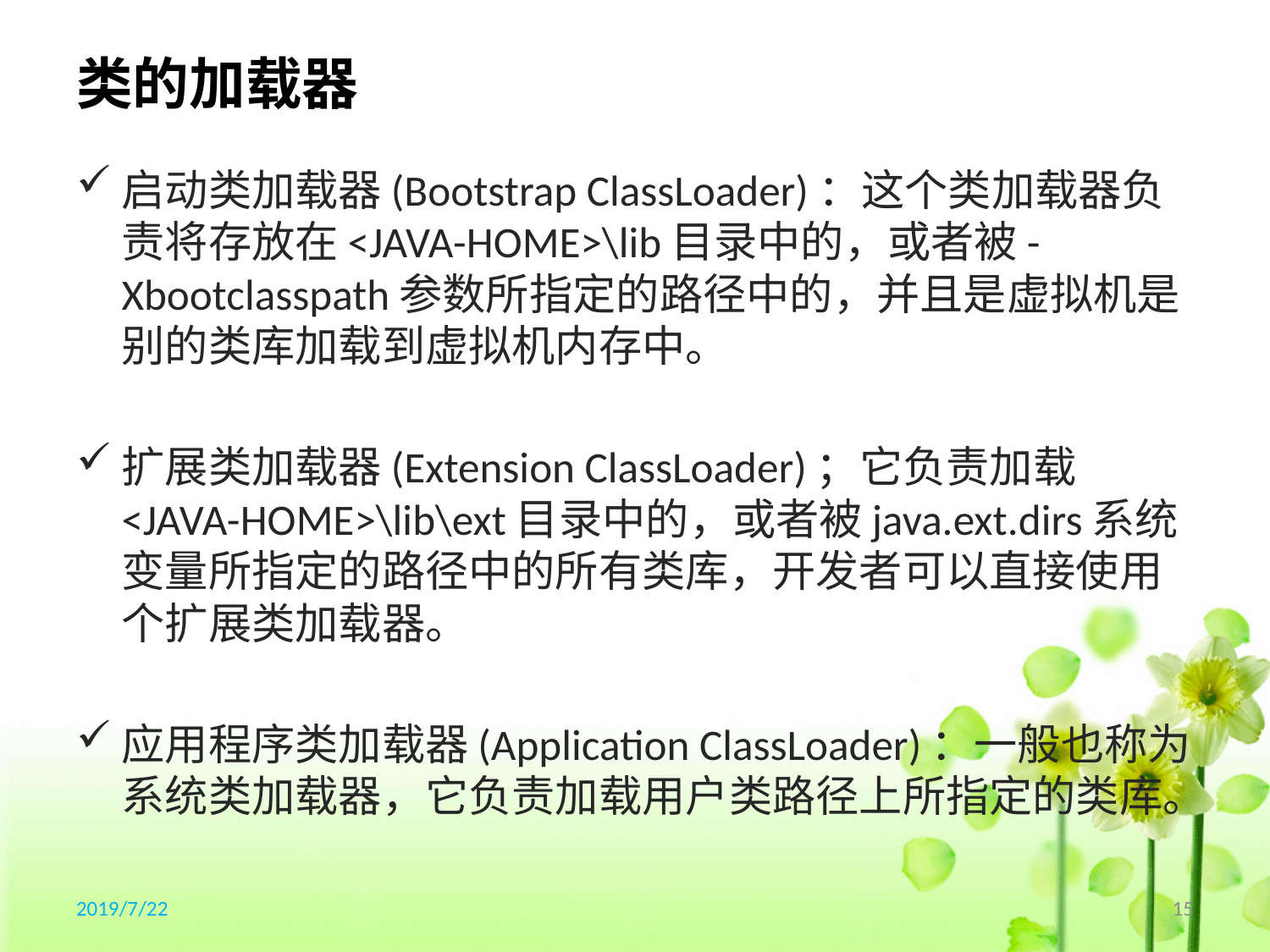

# 类的加载器
启动类加载器(Bootstrap ClassLoader)：这个类加载器负责将存放在<JAVA-HOME>\lib目录中的，或者被-Xbootclasspath参数所指定的路径中的，并且是虚拟机是别的类库加载到虚拟机内存中。

扩展类加载器(Extension ClassLoader)；它负责加载<JAVA-HOME>\lib\ext目录中的，或者被java.ext.dirs系统变量所指定的路径中的所有类库，开发者可以直接使用个扩展类加载器。

应用程序类加载器(Application ClassLoader)：一般也称为系统类加载器，它负责加载用户类路径上所指定的类库。

2019/7/22
15